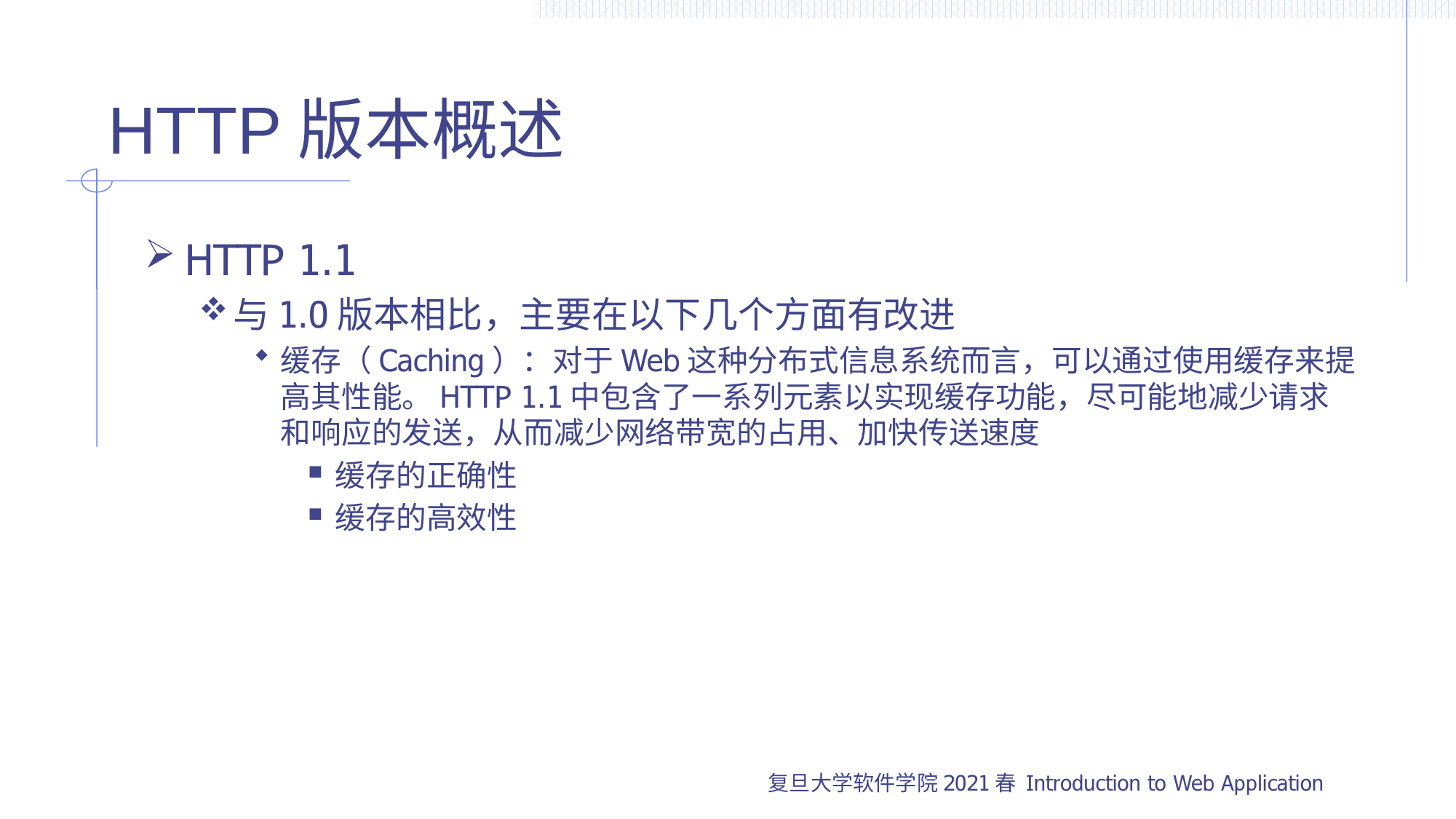

# HTTP版本概述
HTTP 1.1
与1.0版本相比，主要在以下几个方面有改进
缓存（Caching）：对于Web这种分布式信息系统而言，可以通过使用缓存来提高其性能。HTTP 1.1中包含了一系列元素以实现缓存功能，尽可能地减少请求和响应的发送，从而减少网络带宽的占用、加快传送速度
缓存的正确性
缓存的高效性